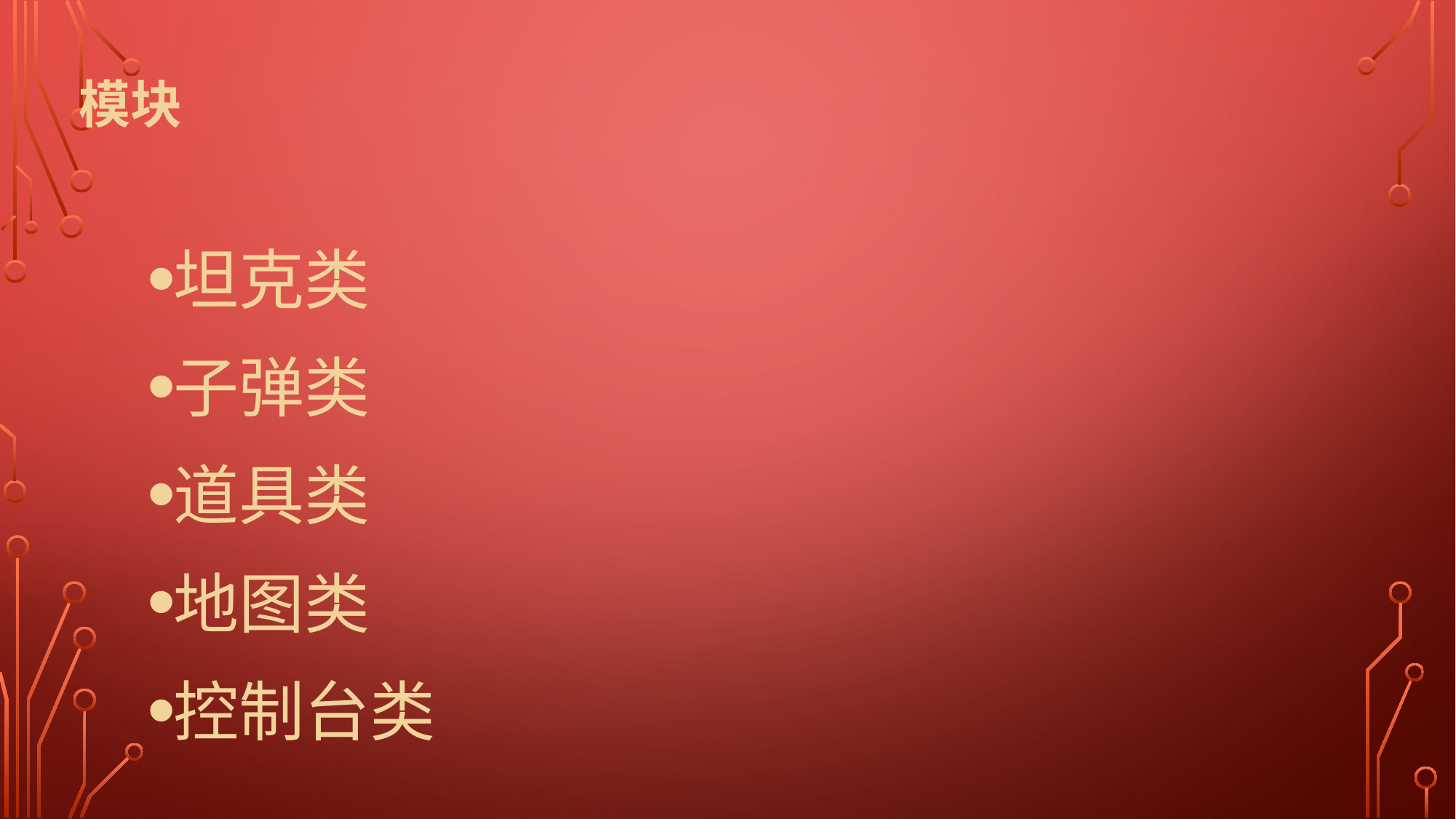

# 模块
坦克类
子弹类
道具类
地图类
控制台类